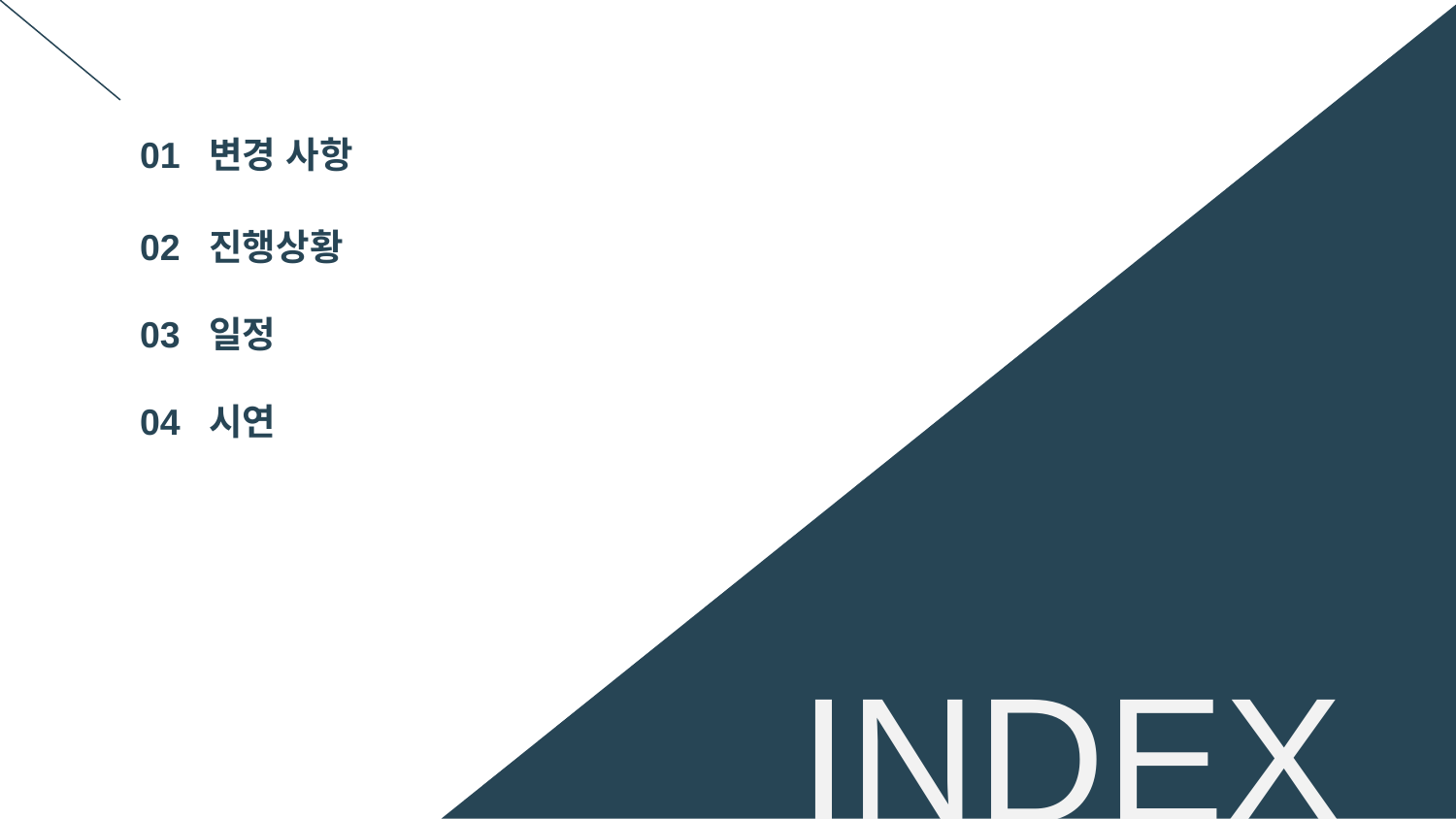

01  변경 사항

02  진행상황

03  일정

04  시연

INDEX